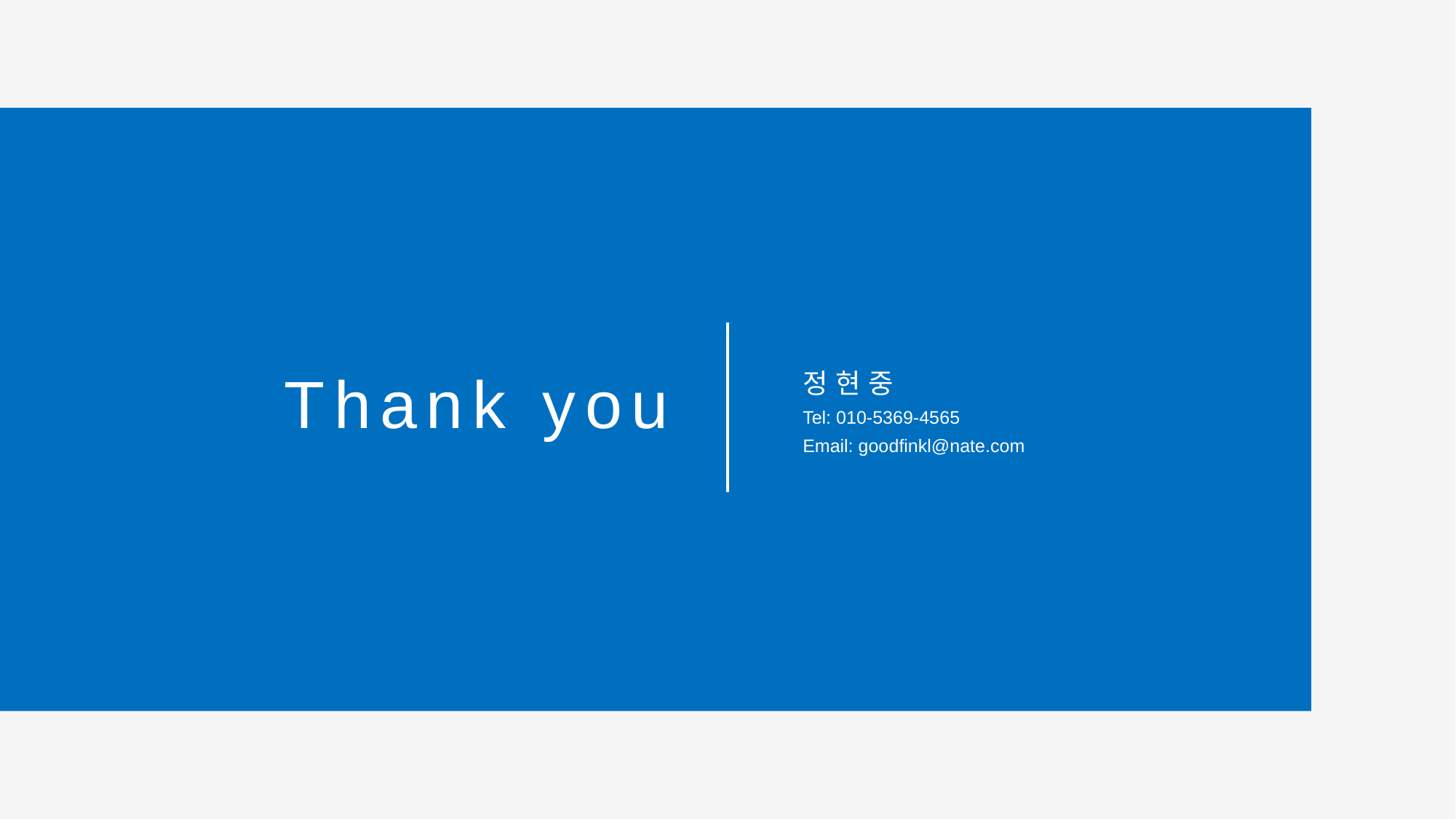

정 현 중
Tel: 010-5369-4565
Email: goodfinkl@nate.com
Thank you